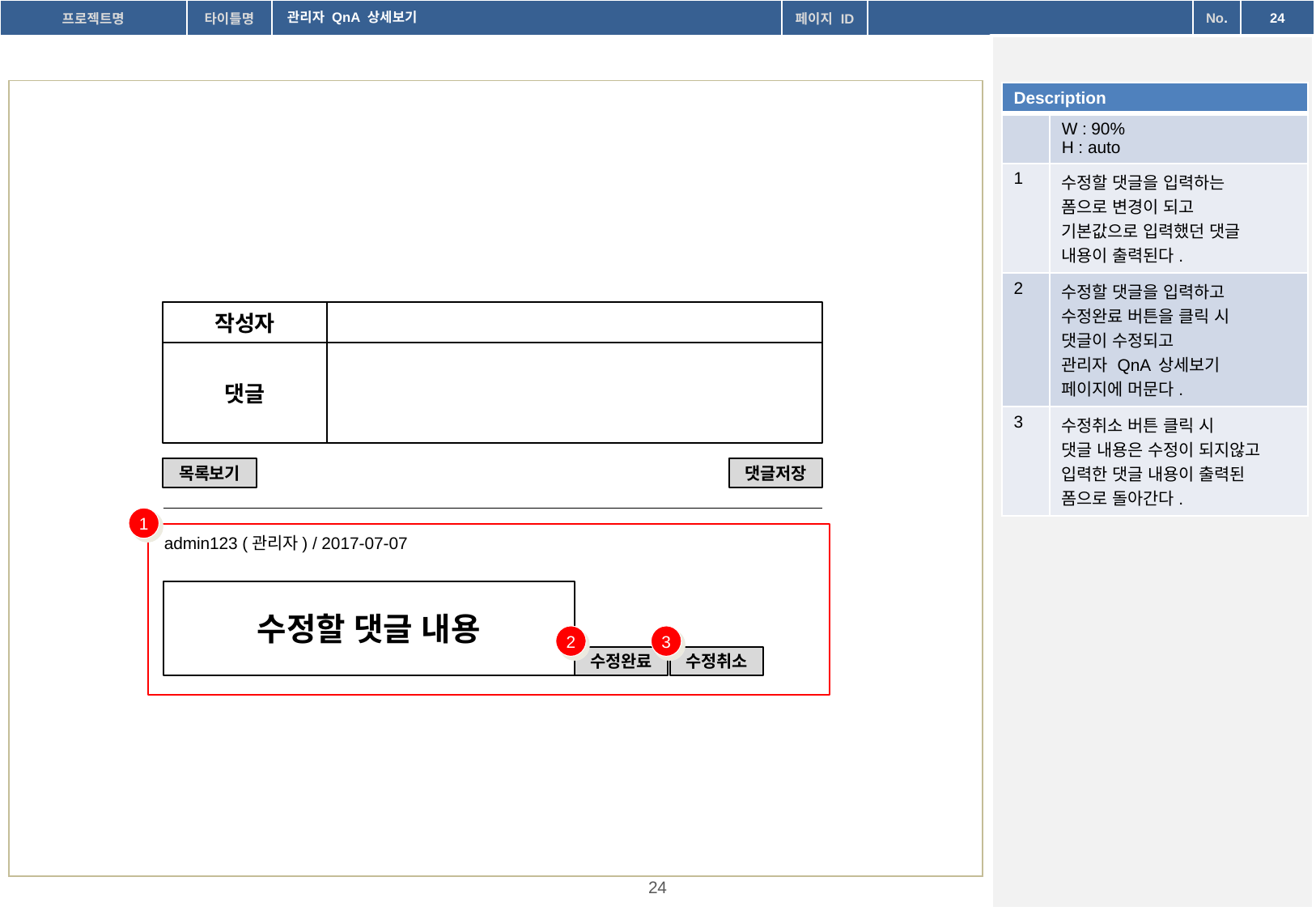

관리자 QnA 상세보기

| Description |  |
| --- | --- |
|  | W : 90% H : auto |
| 1 | 수정할 댓글을 입력하는 폼으로 변경이 되고 기본값으로 입력했던 댓글 내용이 출력된다. |
| 2 | 수정할 댓글을 입력하고 수정완료 버튼을 클릭 시 댓글이 수정되고 관리자 QnA 상세보기 페이지에 머문다. |
| 3 | 수정취소 버튼 클릭 시 댓글 내용은 수정이 되지않고 입력한 댓글 내용이 출력된 폼으로 돌아간다. |
작성자

댓글

목록보기
댓글저장
1
admin123 (관리자) / 2017-07-07

수정할 댓글 내용
2
3
수정완료
수정취소